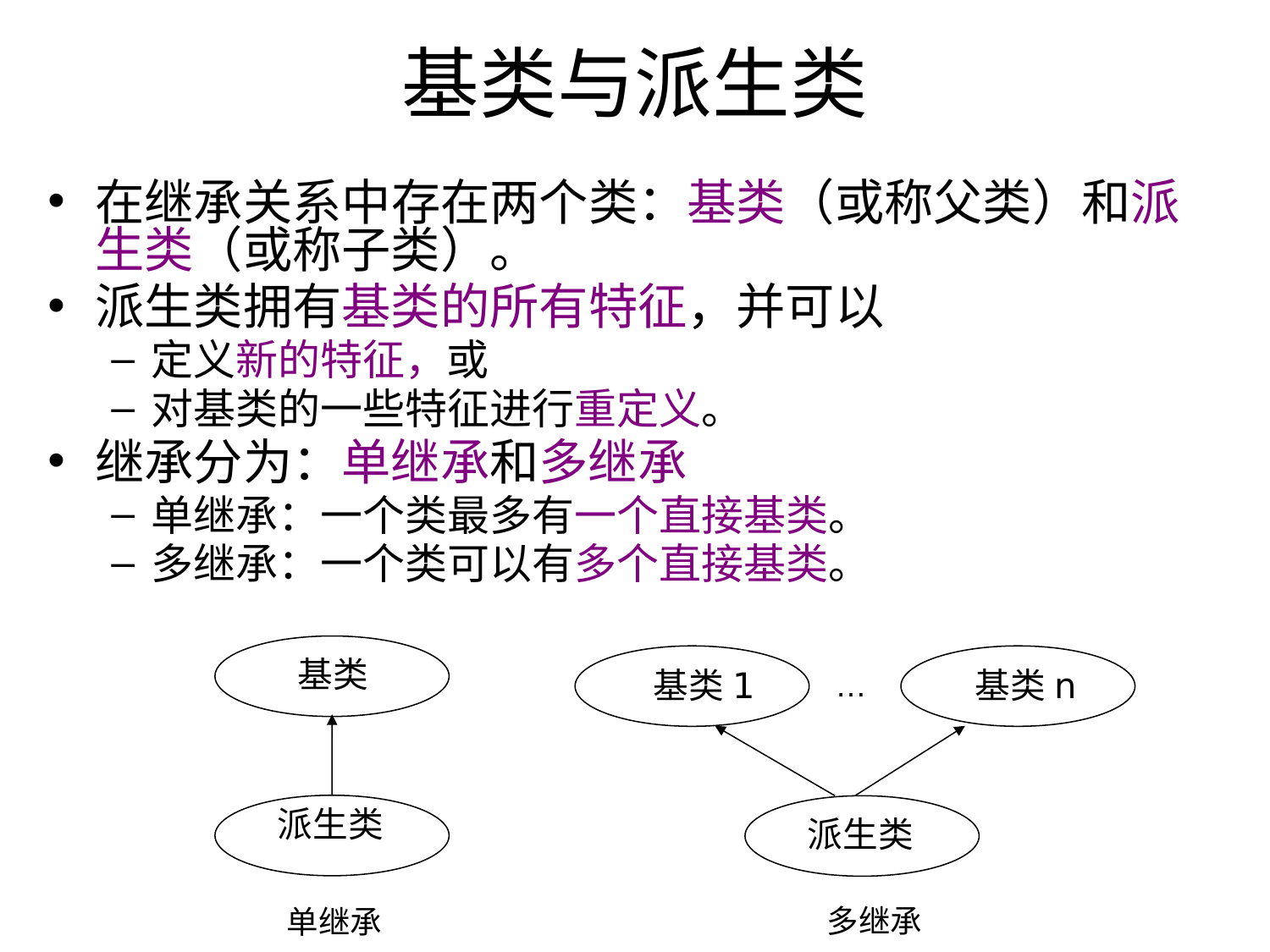

# 基类与派生类
在继承关系中存在两个类：基类（或称父类）和派生类（或称子类）。
派生类拥有基类的所有特征，并可以
定义新的特征，或
对基类的一些特征进行重定义。
继承分为：单继承和多继承
单继承：一个类最多有一个直接基类。
多继承：一个类可以有多个直接基类。

基类
派生类

基类1
基类n
…

派生类
多继承
单继承